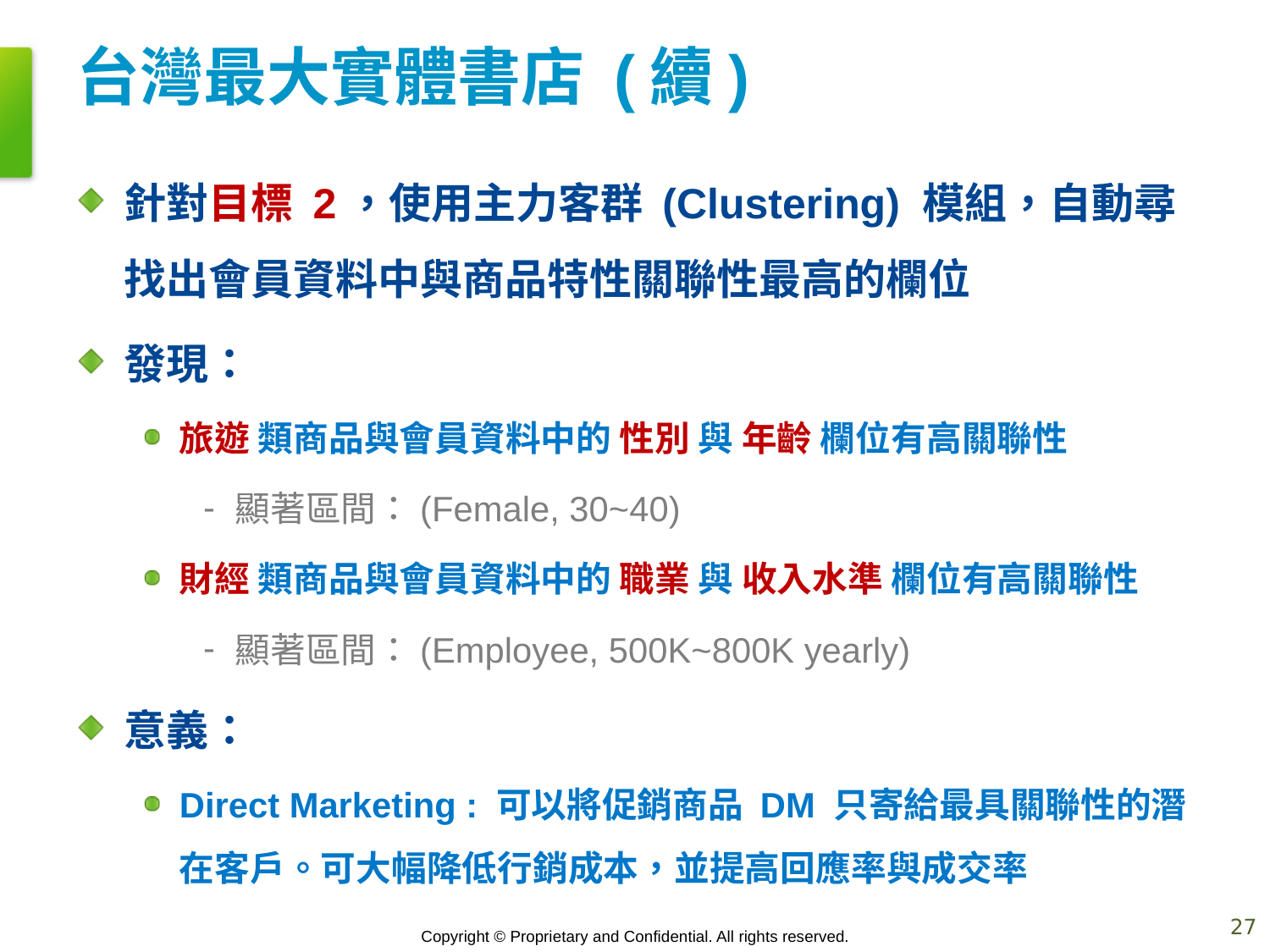

# 台灣最大實體書店 (續)
針對目標 2，使用主力客群 (Clustering) 模組，自動尋找出會員資料中與商品特性關聯性最高的欄位
發現：
旅遊 類商品與會員資料中的 性別 與 年齡 欄位有高關聯性
顯著區間：(Female, 30~40)
財經 類商品與會員資料中的 職業 與 收入水準 欄位有高關聯性
顯著區間：(Employee, 500K~800K yearly)
意義：
Direct Marketing : 可以將促銷商品 DM 只寄給最具關聯性的潛在客戶。可大幅降低行銷成本，並提高回應率與成交率
27